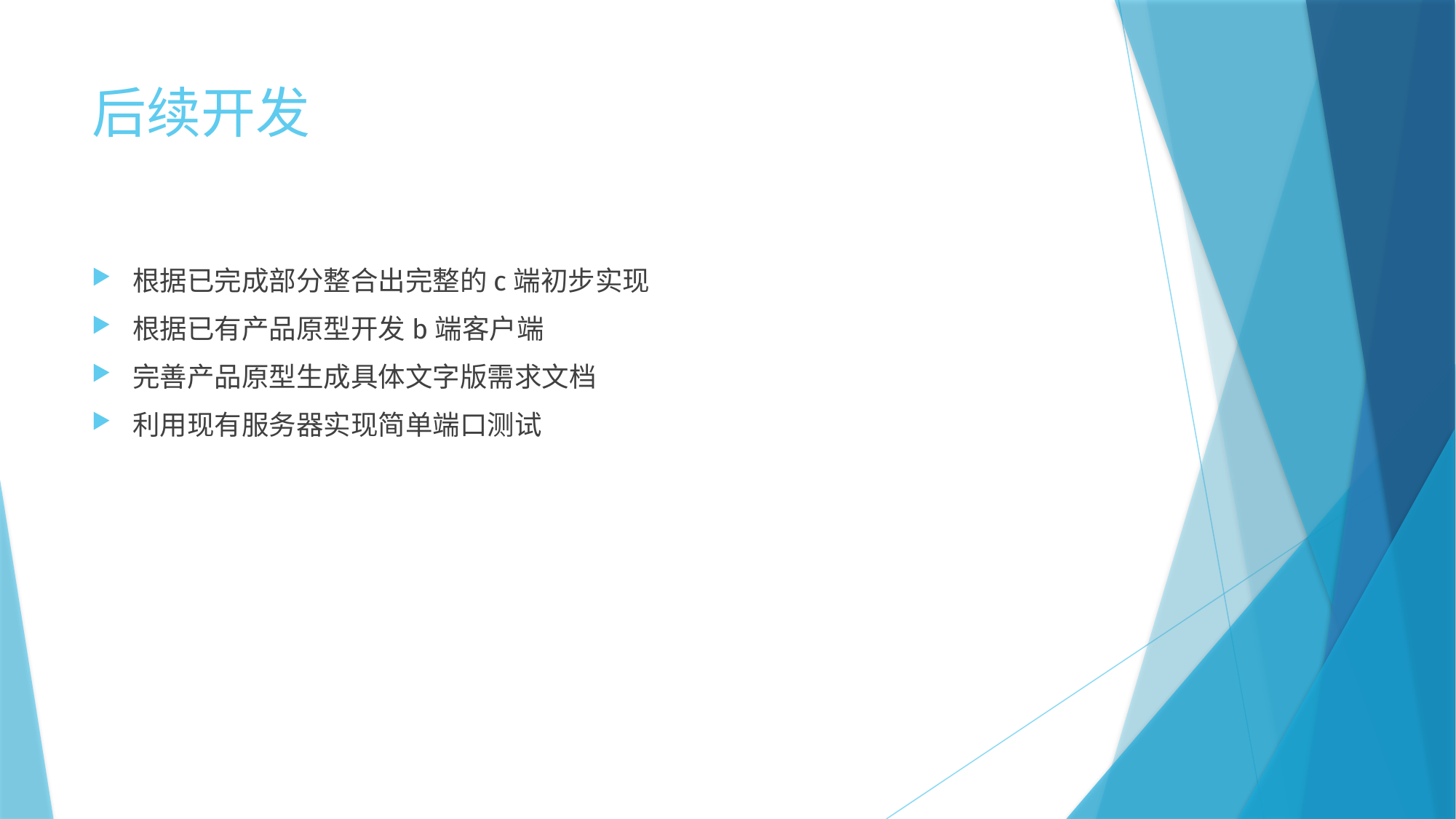

# 后续开发
根据已完成部分整合出完整的c端初步实现
根据已有产品原型开发b端客户端
完善产品原型生成具体文字版需求文档
利用现有服务器实现简单端口测试